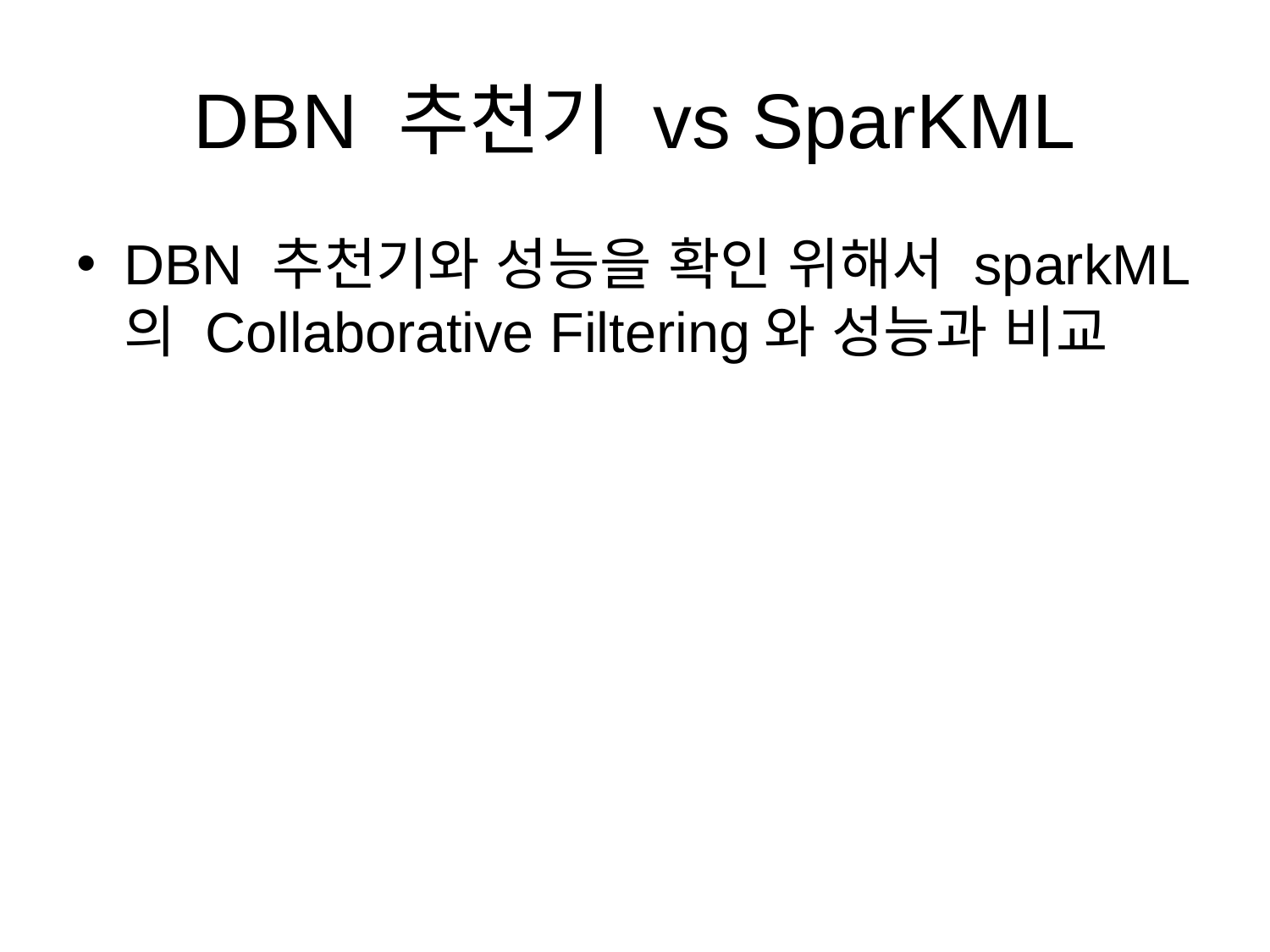

# DBN 추천기 vs SparKML
DBN 추천기와 성능을 확인 위해서 sparkML의 Collaborative Filtering와 성능과 비교